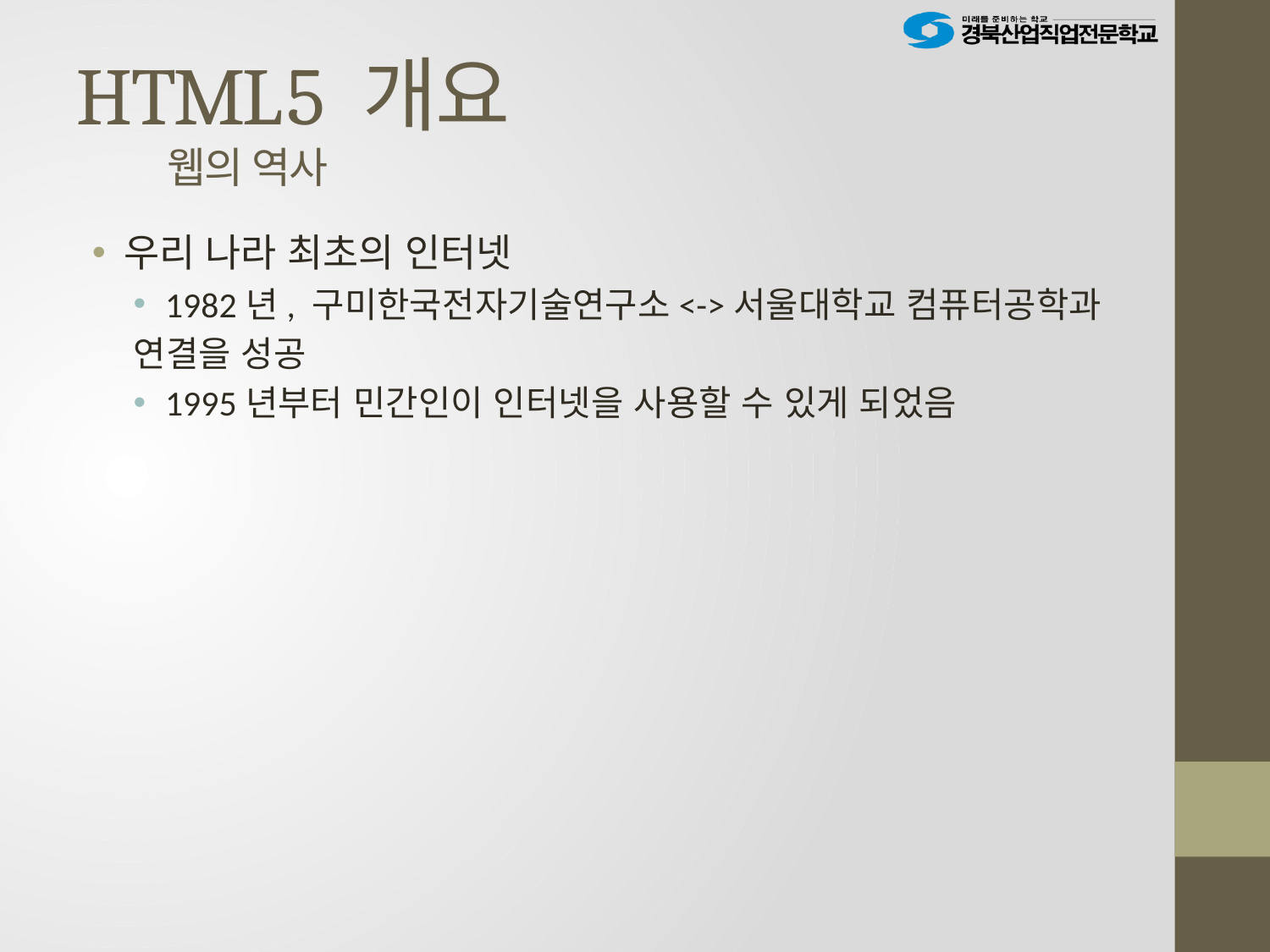

# HTML5 개요 웹의 역사
우리 나라 최초의 인터넷
1982년, 구미한국전자기술연구소<->서울대학교 컴퓨터공학과
연결을 성공
1995년부터 민간인이 인터넷을 사용할 수 있게 되었음